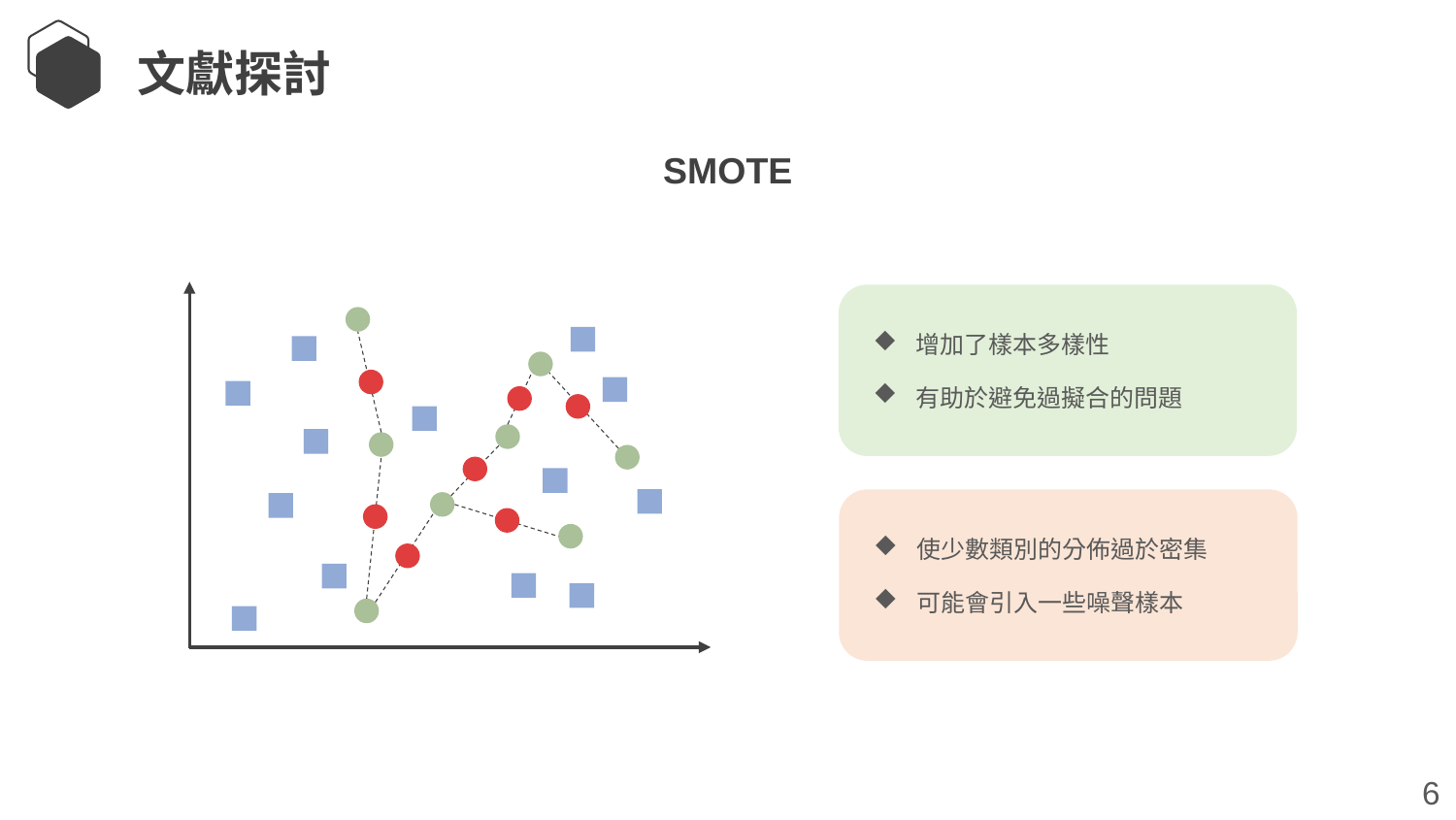

文獻探討
SMOTE

增加了樣本多樣性
有助於避免過擬合的問題

使少數類別的分佈過於密集
可能會引入一些噪聲樣本

6